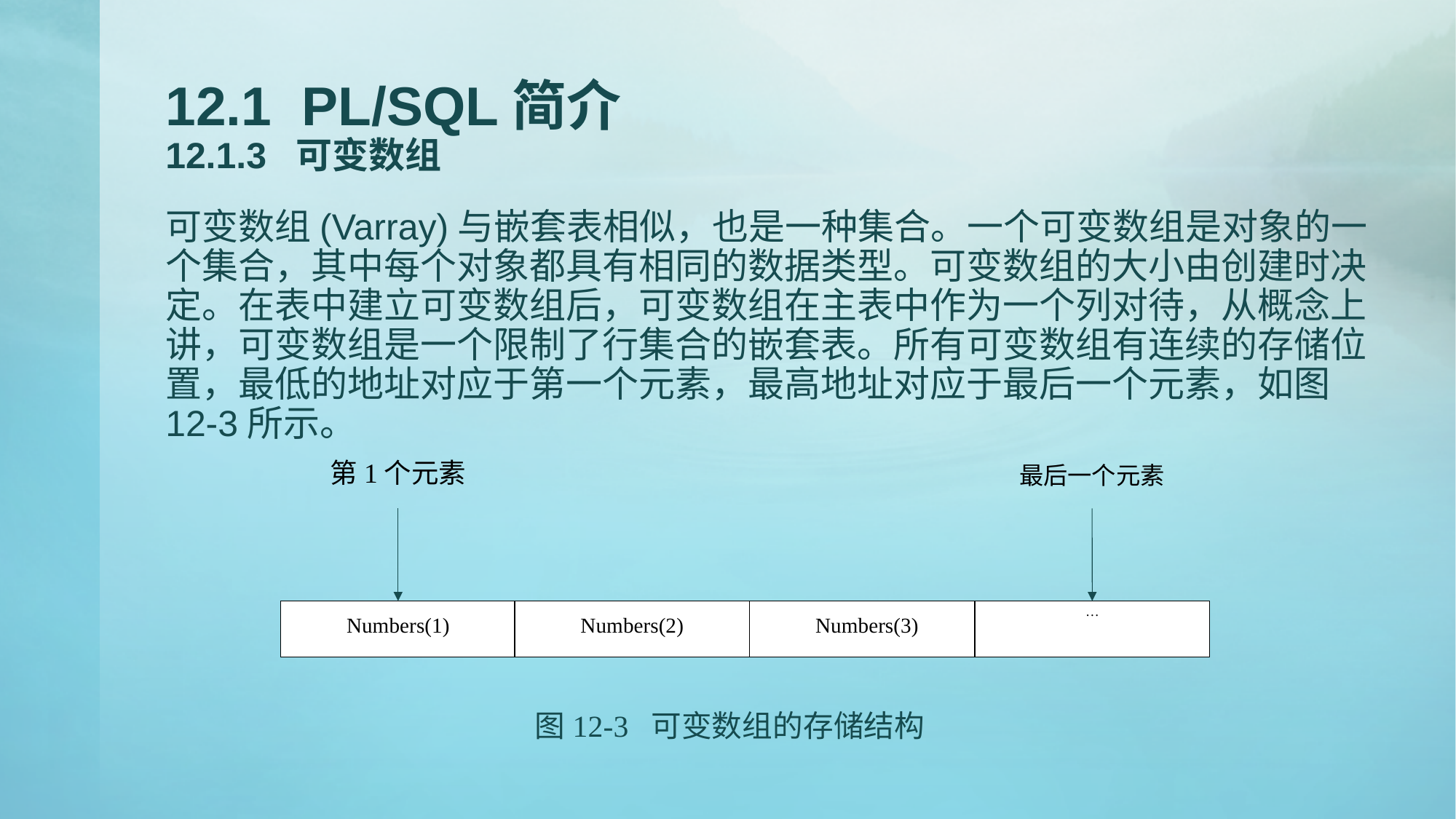

# 12.1  PL/SQL简介 12.1.3  可变数组
可变数组(Varray)与嵌套表相似，也是一种集合。一个可变数组是对象的一个集合，其中每个对象都具有相同的数据类型。可变数组的大小由创建时决定。在表中建立可变数组后，可变数组在主表中作为一个列对待，从概念上讲，可变数组是一个限制了行集合的嵌套表。所有可变数组有连续的存储位置，最低的地址对应于第一个元素，最高地址对应于最后一个元素，如图12-3所示。

第1个元素

最后一个元素

Numbers(1)

Numbers(2)

Numbers(3)
…
图12-3  可变数组的存储结构